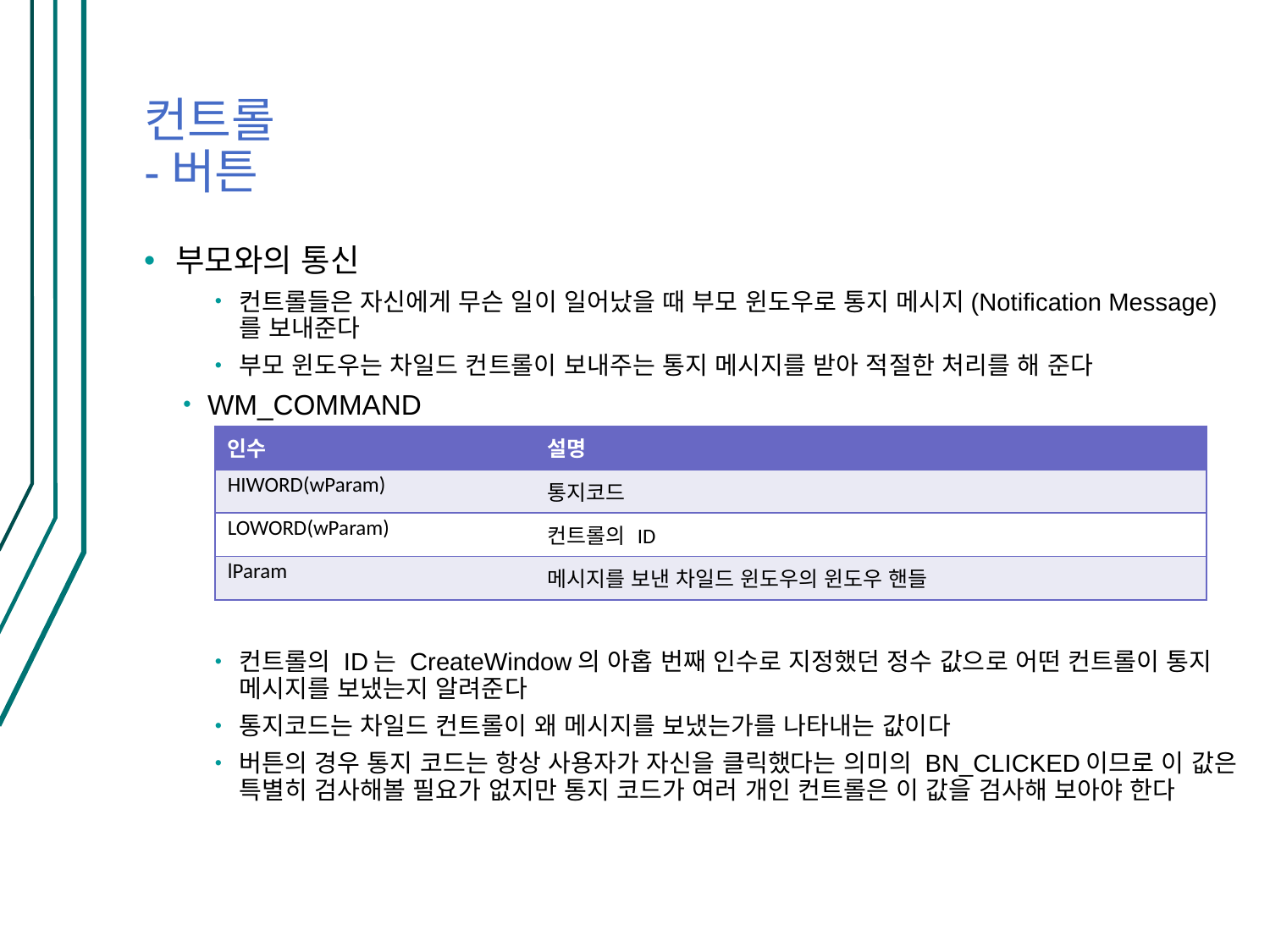

# 컨트롤 -버튼
부모와의 통신
컨트롤들은 자신에게 무슨 일이 일어났을 때 부모 윈도우로 통지 메시지(Notification Message)를 보내준다
부모 윈도우는 차일드 컨트롤이 보내주는 통지 메시지를 받아 적절한 처리를 해 준다
WM_COMMAND

컨트롤의 ID는 CreateWindow의 아홉 번째 인수로 지정했던 정수 값으로 어떤 컨트롤이 통지 메시지를 보냈는지 알려준다
통지코드는 차일드 컨트롤이 왜 메시지를 보냈는가를 나타내는 값이다
버튼의 경우 통지 코드는 항상 사용자가 자신을 클릭했다는 의미의 BN_CLICKED이므로 이 값은 특별히 검사해볼 필요가 없지만 통지 코드가 여러 개인 컨트롤은 이 값을 검사해 보아야 한다

| 인수 | 설명 |
| --- | --- |
| HIWORD(wParam) | 통지코드 |
| LOWORD(wParam) | 컨트롤의 ID |
| lParam | 메시지를 보낸 차일드 윈도우의 윈도우 핸들 |